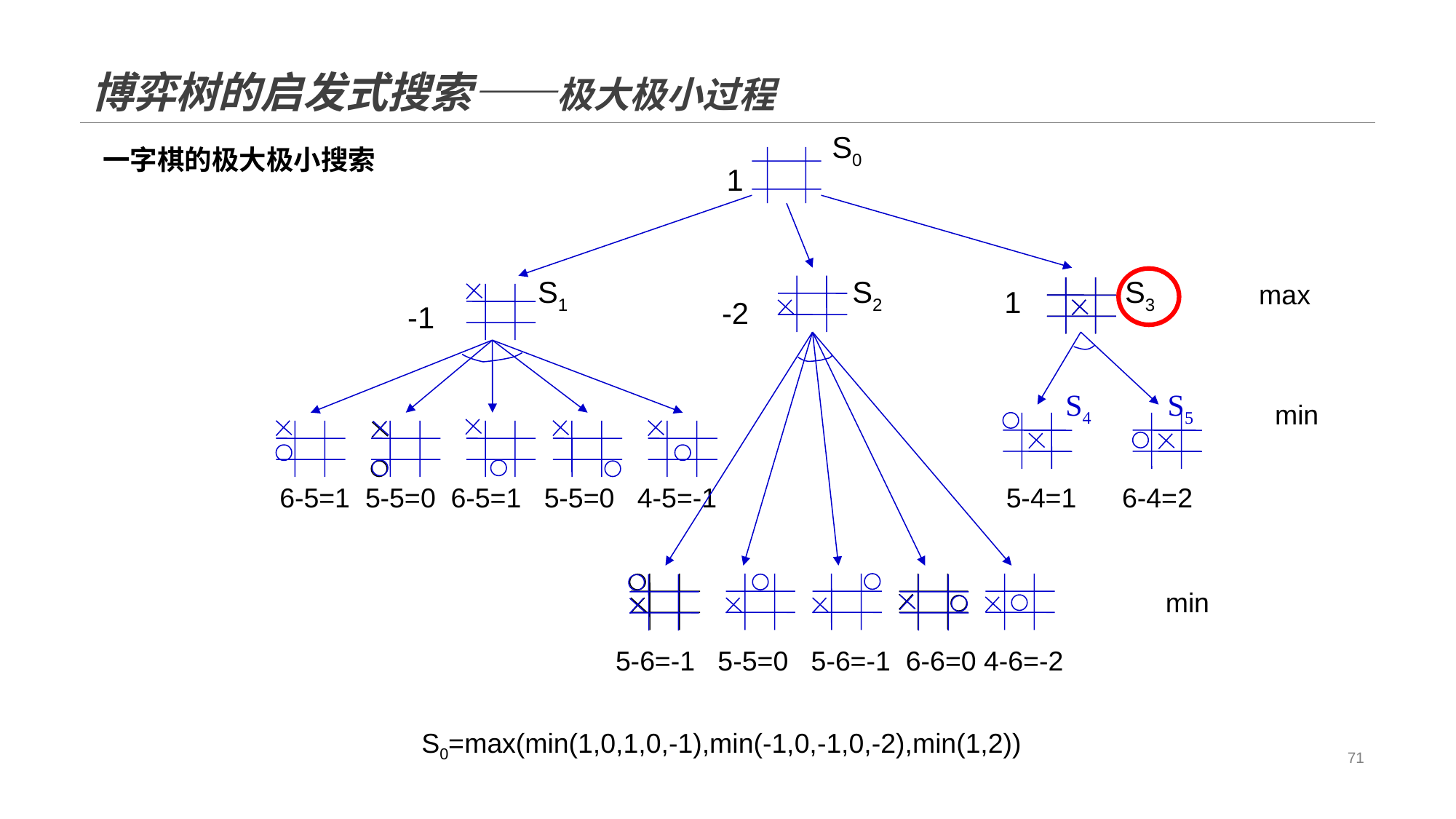

# 博弈树的启发式搜索——极大极小过程
S0

1

S1                                  S2                             S3

1

-2
-1

S4          S5

6-5=1  5-5=0  6-5=1   5-5=0   4-5=-1                                      5-4=1      6-4=2

5-6=-1   5-5=0   5-6=-1  6-6=0 4-6=-2
 一字棋的极大极小搜索
max
min
min
S0=max(min(1,0,1,0,-1),min(-1,0,-1,0,-2),min(1,2))
71